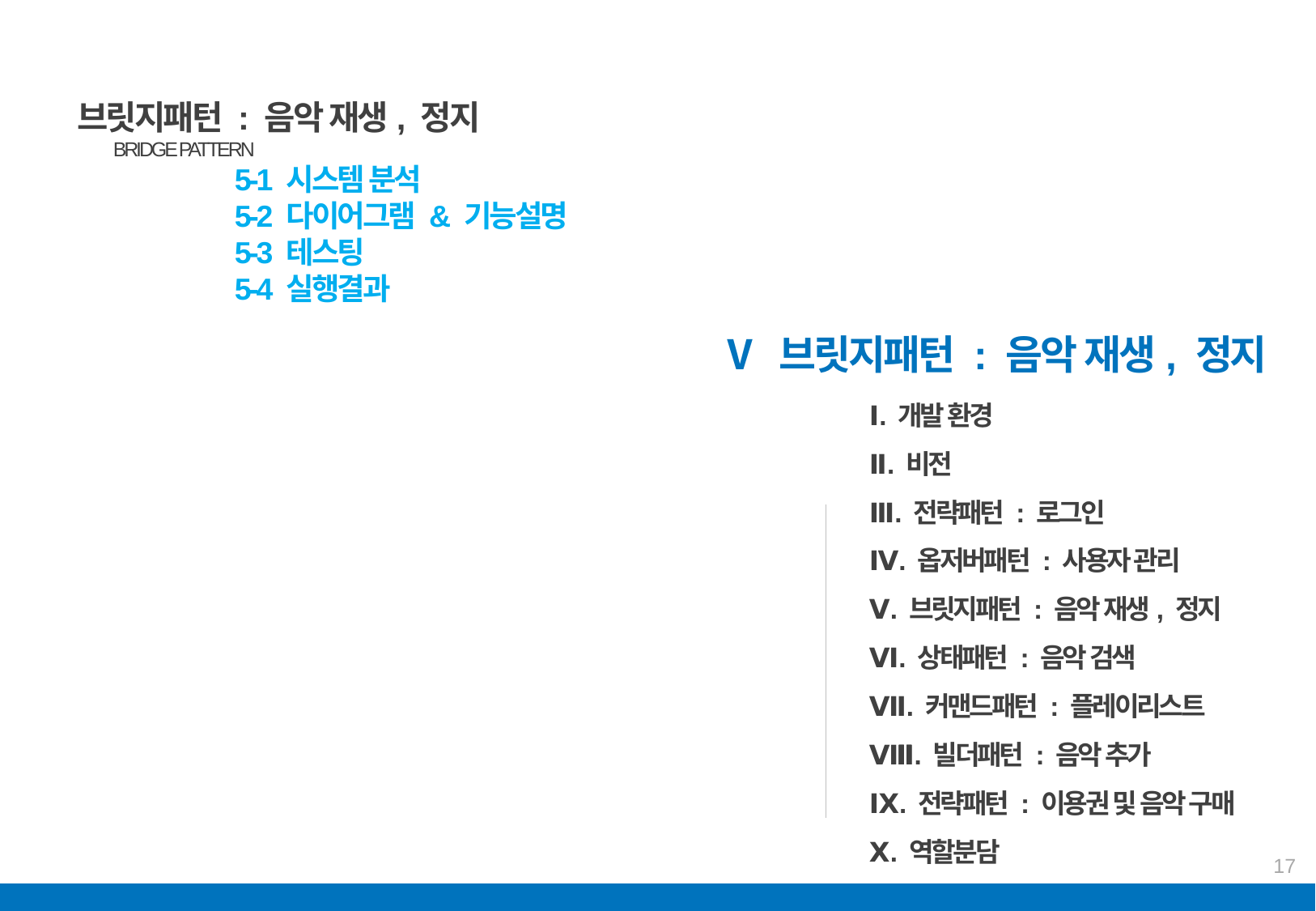

브릿지패턴 : 음악 재생, 정지
BRIDGE PATTERN
	5-1 시스템 분석
	5-2 다이어그램 & 기능설명
	5-3 테스팅
	5-4 실행결과
Ⅴ 브릿지패턴 : 음악 재생, 정지
Ⅰ. 개발 환경
Ⅱ. 비전
Ⅲ. 전략패턴 : 로그인
Ⅳ. 옵저버패턴 : 사용자 관리
Ⅴ. 브릿지패턴 : 음악 재생, 정지
Ⅵ. 상태패턴 : 음악 검색
Ⅶ. 커맨드패턴 : 플레이리스트
Ⅷ. 빌더패턴 : 음악 추가
Ⅸ. 전략패턴 : 이용권 및 음악 구매
Ⅹ. 역할분담
17